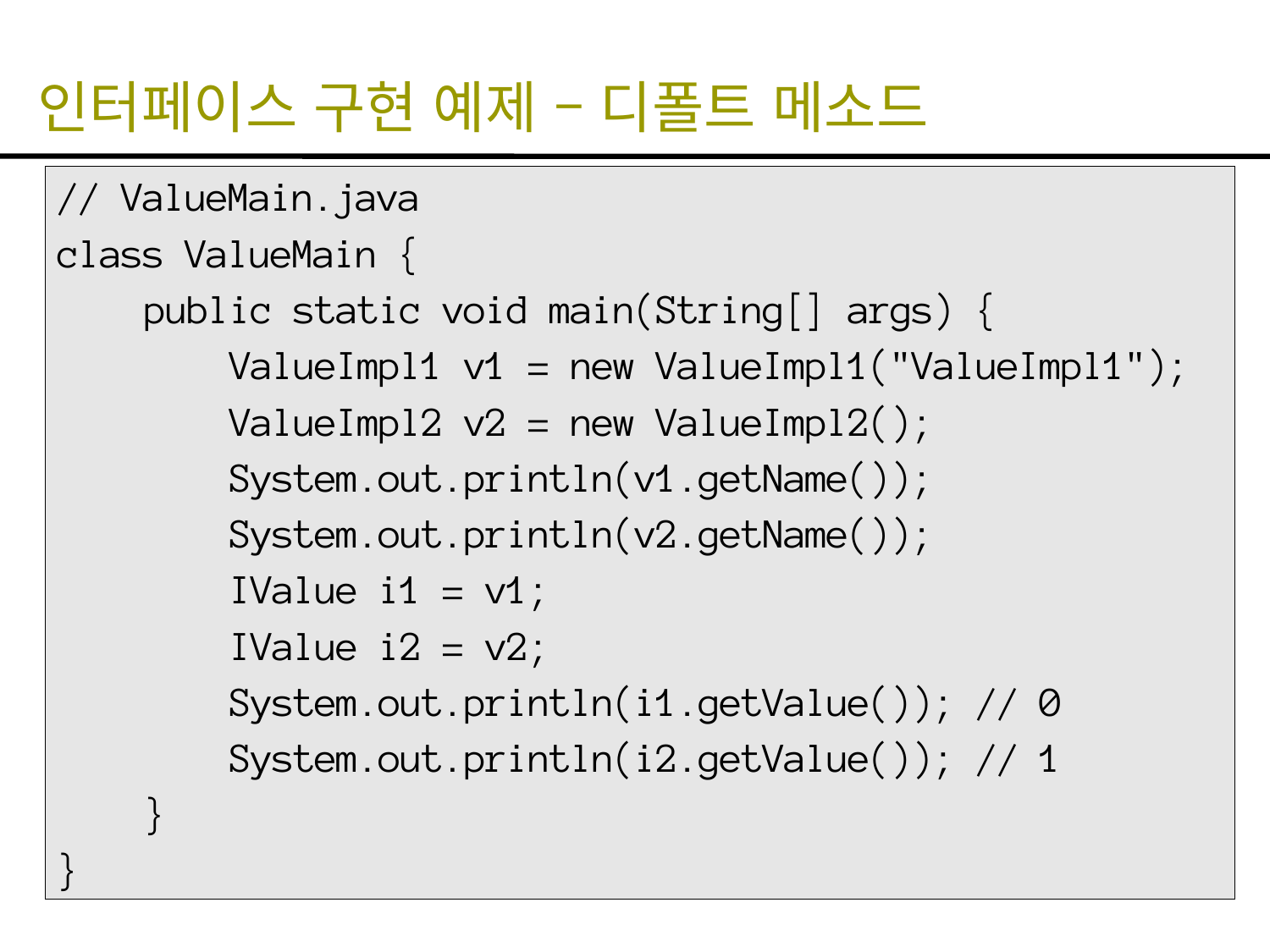

# 인터페이스 구현 예제 – 디폴트 메소드
// ValueMain.java
class ValueMain {
    public static void main(String[] args) {
        ValueImpl1 v1 = new ValueImpl1("ValueImpl1");
        ValueImpl2 v2 = new ValueImpl2();
        System.out.println(v1.getName());
        System.out.println(v2.getName());
        IValue i1 = v1;
        IValue i2 = v2;
        System.out.println(i1.getValue()); // 0
        System.out.println(i2.getValue()); // 1
    }
}